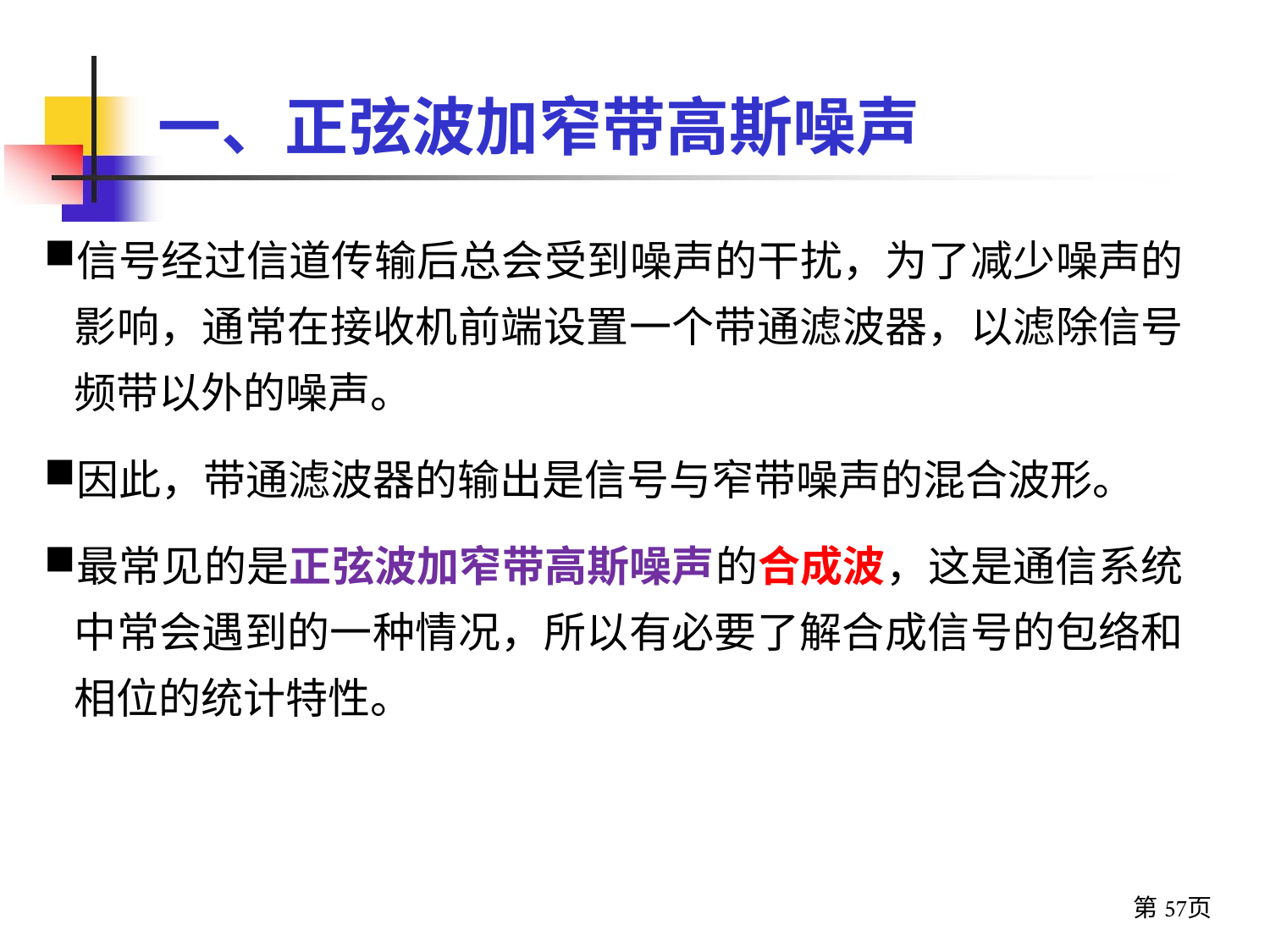

一、正弦波加窄带高斯噪声
信号经过信道传输后总会受到噪声的干扰，为了减少噪声的影响，通常在接收机前端设置一个带通滤波器，以滤除信号频带以外的噪声。
因此，带通滤波器的输出是信号与窄带噪声的混合波形。
最常见的是正弦波加窄带高斯噪声的合成波，这是通信系统中常会遇到的一种情况，所以有必要了解合成信号的包络和相位的统计特性。

第57页